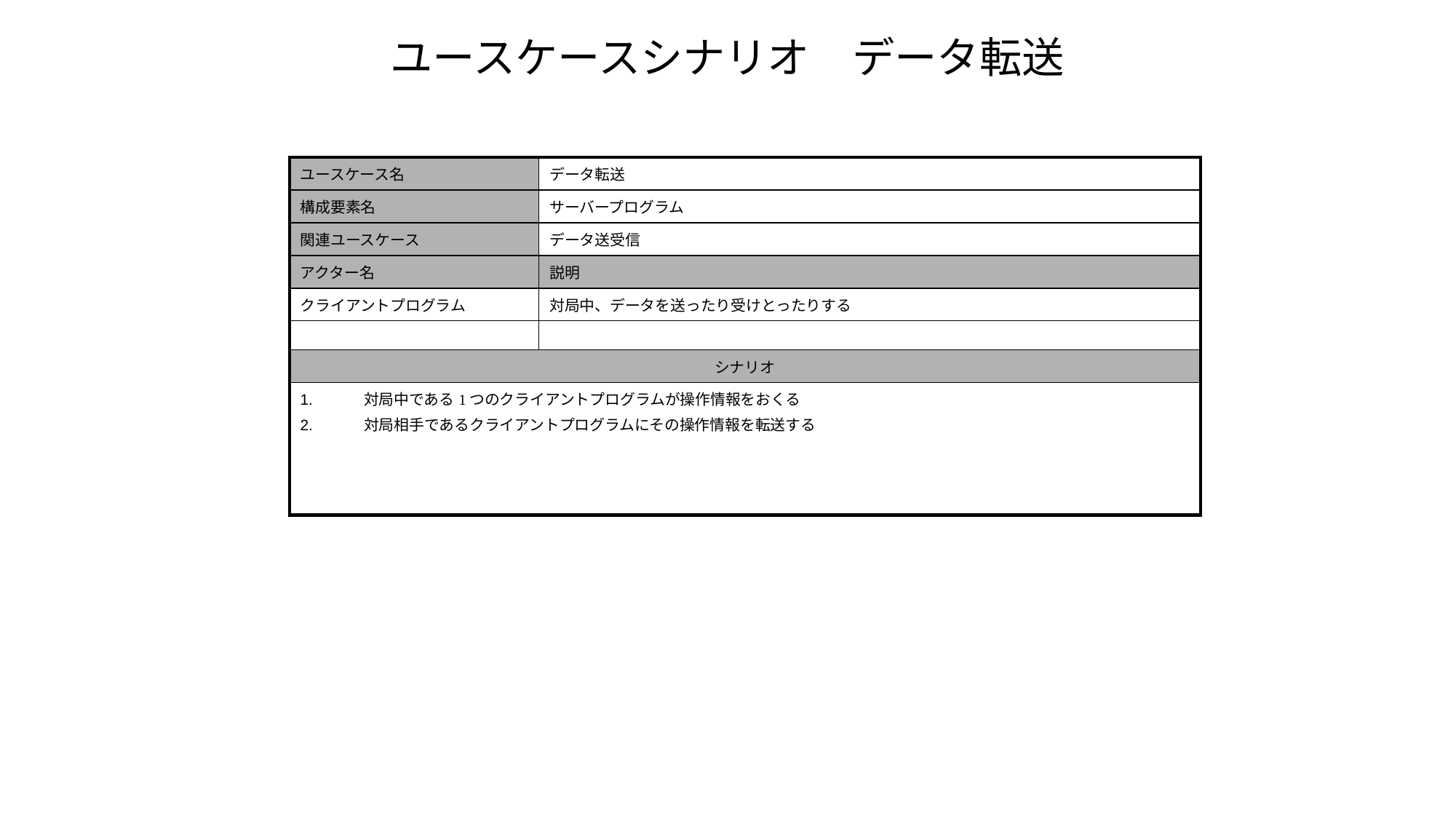

ユースケースシナリオ　データ転送
| ユースケース名 | データ転送 |
| --- | --- |
| 構成要素名 | サーバープログラム |
| 関連ユースケース | データ送受信 |
| アクター名 | 説明 |
| クライアントプログラム | 対局中、データを送ったり受けとったりする |
|  |  |
| シナリオ |  |
| 対局中である1つのクライアントプログラムが操作情報をおくる 対局相手であるクライアントプログラムにその操作情報を転送する |  |